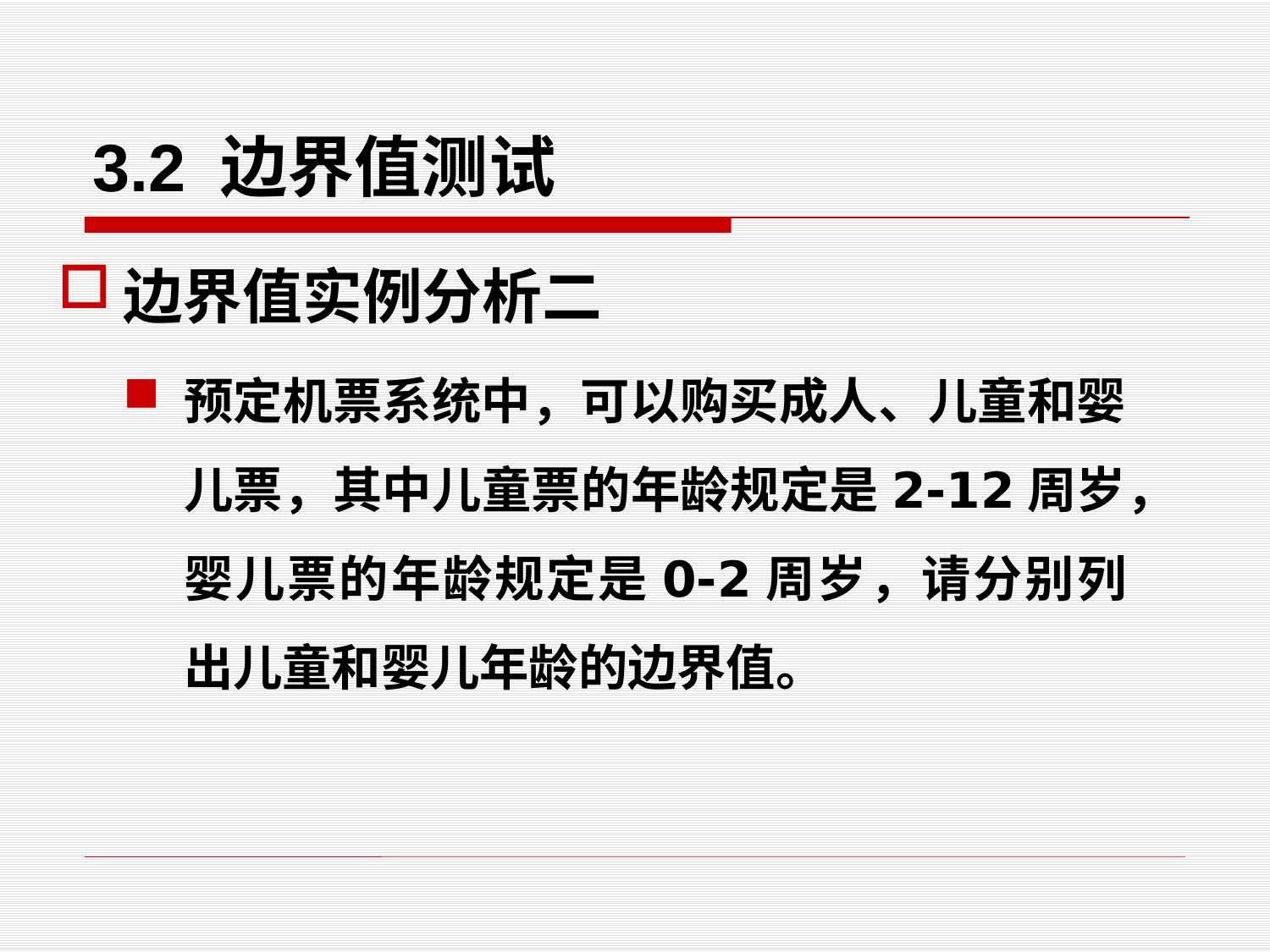

3.2 边界值测试
边界值实例分析二
预定机票系统中，可以购买成人、儿童和婴儿票，其中儿童票的年龄规定是2-12周岁，婴儿票的年龄规定是0-2周岁，请分别列出儿童和婴儿年龄的边界值。